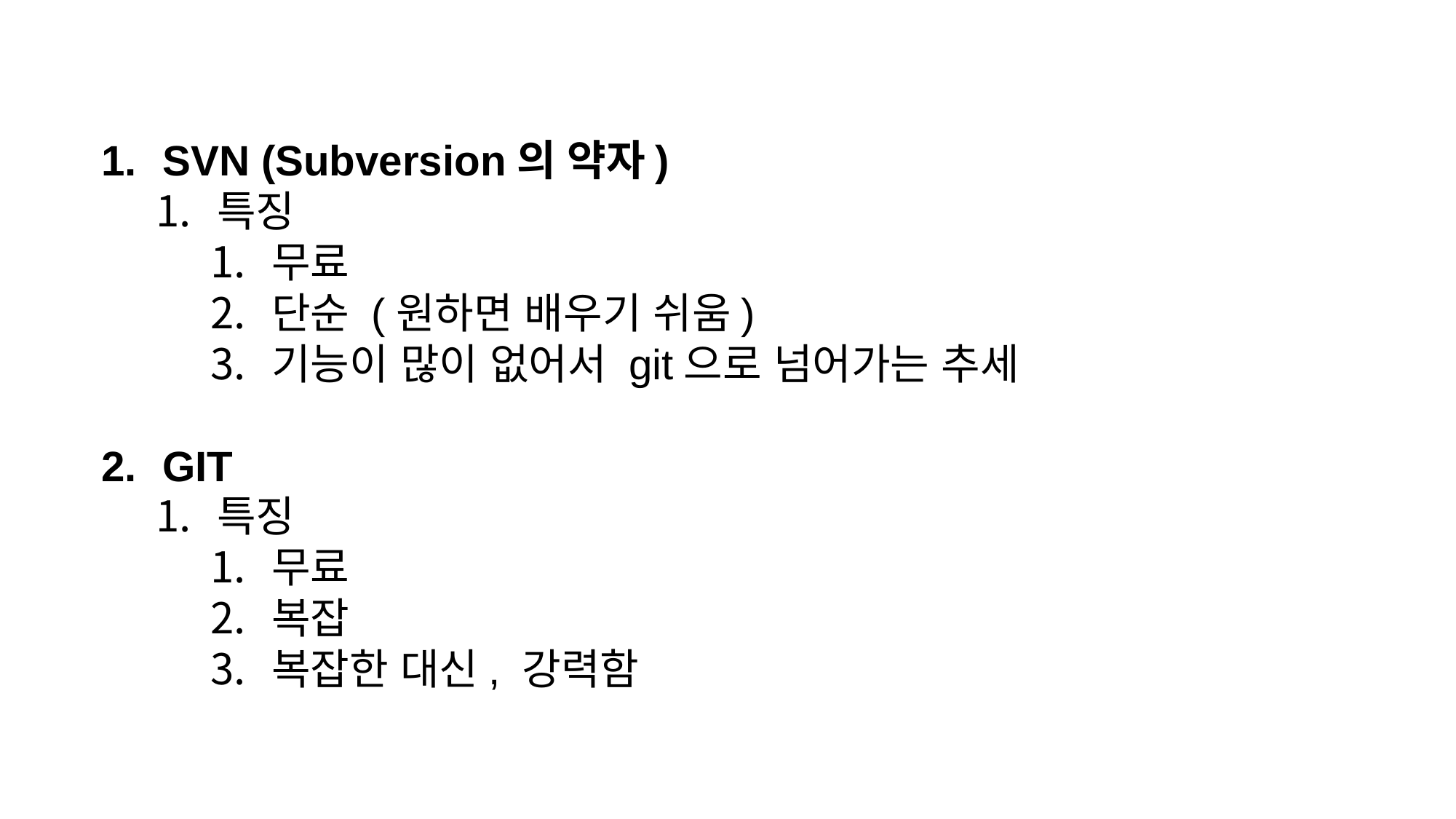

SVN (Subversion의 약자)
특징
무료
단순 (원하면 배우기 쉬움)
기능이 많이 없어서 git으로 넘어가는 추세

GIT
특징
무료
복잡
복잡한 대신, 강력함